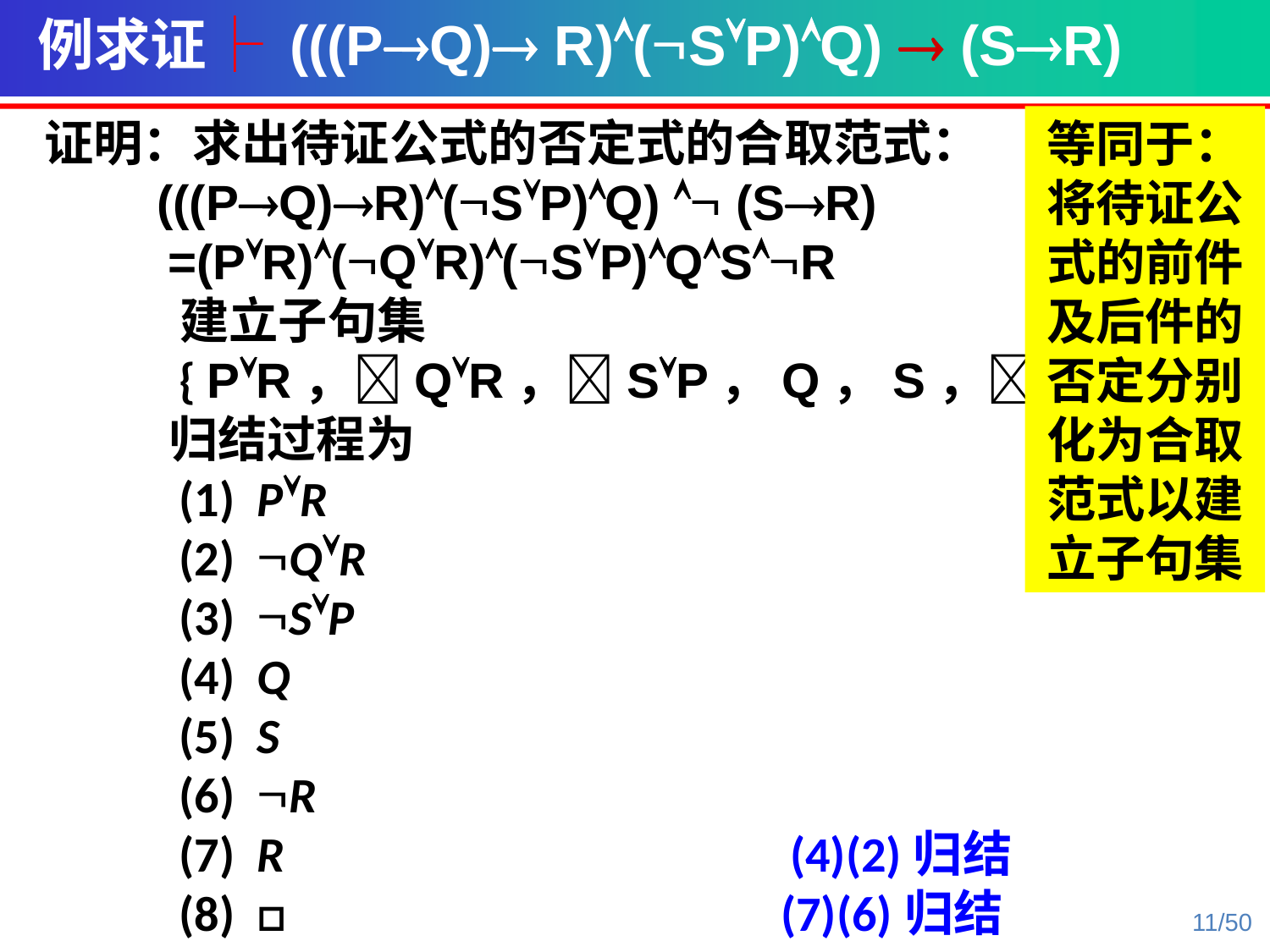

例求证├ (((P→Q)→ R)∧(¬S∨P)∧Q) → (S→R)
证明：求出待证公式的否定式的合取范式：
          (((P→Q)→R)∧(¬S∨P)∧Q) ∧¬ (S→R)
           =(P∨R)∧(¬Q∨R)∧(¬S∨P)∧Q∧S∧¬R
           建立子句集
            { P∨R，¬Q∨R，¬S∨P，Q，S，¬R}
          归结过程为
            (1)  P∨R
            (2)  ¬Q∨R
            (3)  ¬S∨P
            (4)  Q
            (5)  S
            (6)  ¬R
            (7)  R                                             (4)(2)归结
            (8)  □                                            (7)(6)归结
等同于：将待证公式的前件及后件的否定分别化为合取范式以建立子句集
11/50